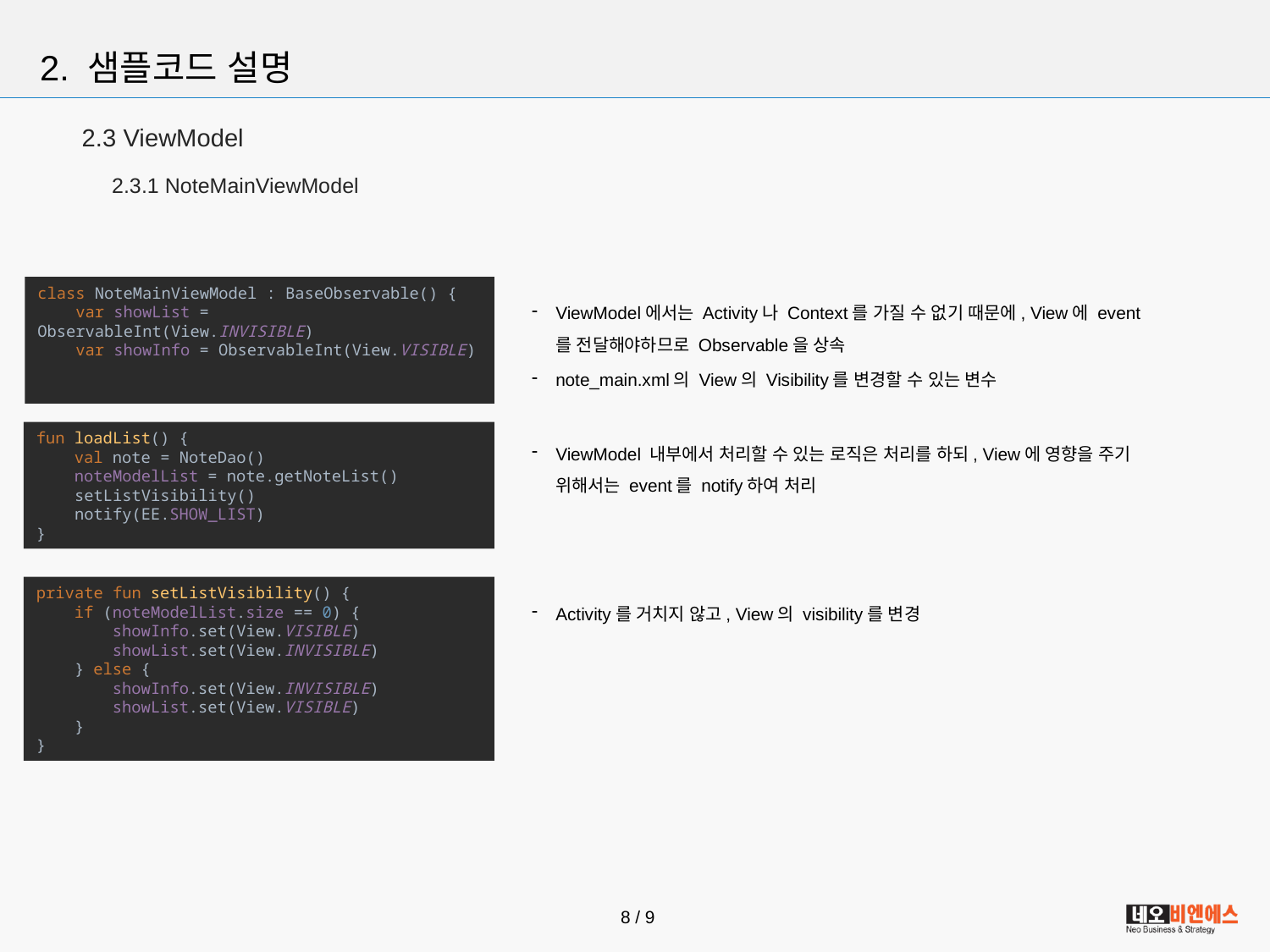

2. 샘플코드 설명
2.3 ViewModel
2.3.1 NoteMainViewModel
ViewModel에서는 Activity나 Context를 가질 수 없기 때문에, View에 event를 전달해야하므로 Observable을 상속
note_main.xml의 View의 Visibility를 변경할 수 있는 변수
class NoteMainViewModel : BaseObservable() {
    var showList = ObservableInt(View.INVISIBLE)
    var showInfo = ObservableInt(View.VISIBLE)
fun loadList() {
    val note = NoteDao()
    noteModelList = note.getNoteList()
    setListVisibility()
    notify(EE.SHOW_LIST)
}
ViewModel 내부에서 처리할 수 있는 로직은 처리를 하되, View에 영향을 주기 위해서는 event를 notify하여 처리
private fun setListVisibility() {
    if (noteModelList.size == 0) {
        showInfo.set(View.VISIBLE)
        showList.set(View.INVISIBLE)
    } else {
        showInfo.set(View.INVISIBLE)
        showList.set(View.VISIBLE)
    }
}
Activity를 거치지 않고, View의 visibility를 변경